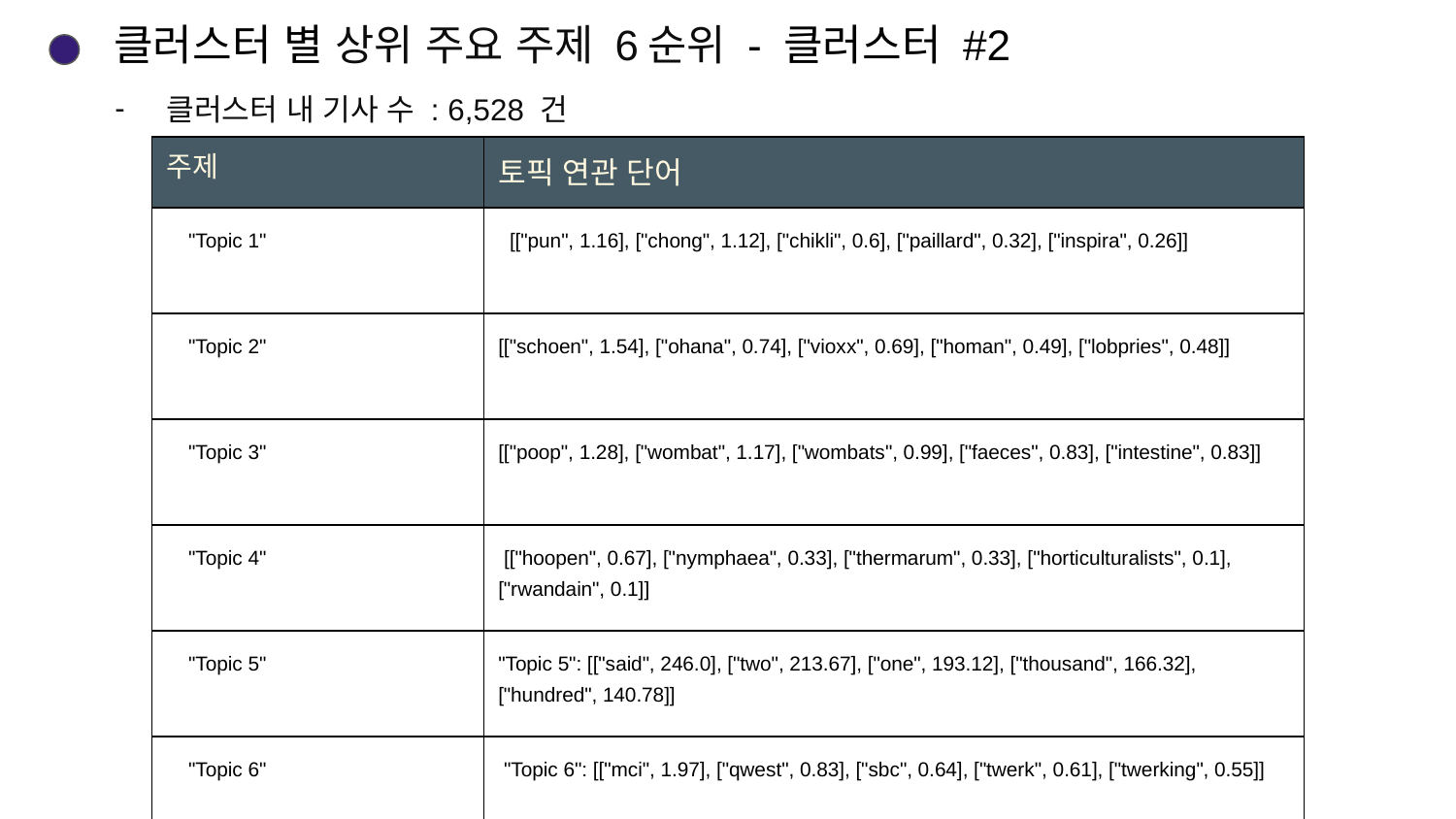

# 클러스터 별 상위 주요 주제 6순위 - 클러스터 #2

클러스터 내 기사 수 : 6,528 건
| 주제 | 토픽 연관 단어 |
| --- | --- |
| "Topic 1" | [["pun", 1.16], ["chong", 1.12], ["chikli", 0.6], ["paillard", 0.32], ["inspira", 0.26]] |
| "Topic 2" | [["schoen", 1.54], ["ohana", 0.74], ["vioxx", 0.69], ["homan", 0.49], ["lobpries", 0.48]] |
| "Topic 3" | [["poop", 1.28], ["wombat", 1.17], ["wombats", 0.99], ["faeces", 0.83], ["intestine", 0.83]] |
| "Topic 4" | [["hoopen", 0.67], ["nymphaea", 0.33], ["thermarum", 0.33], ["horticulturalists", 0.1], ["rwandain", 0.1]] |
| "Topic 5" | "Topic 5": [["said", 246.0], ["two", 213.67], ["one", 193.12], ["thousand", 166.32], ["hundred", 140.78]] |
| "Topic 6" | "Topic 6": [["mci", 1.97], ["qwest", 0.83], ["sbc", 0.64], ["twerk", 0.61], ["twerking", 0.55]] |